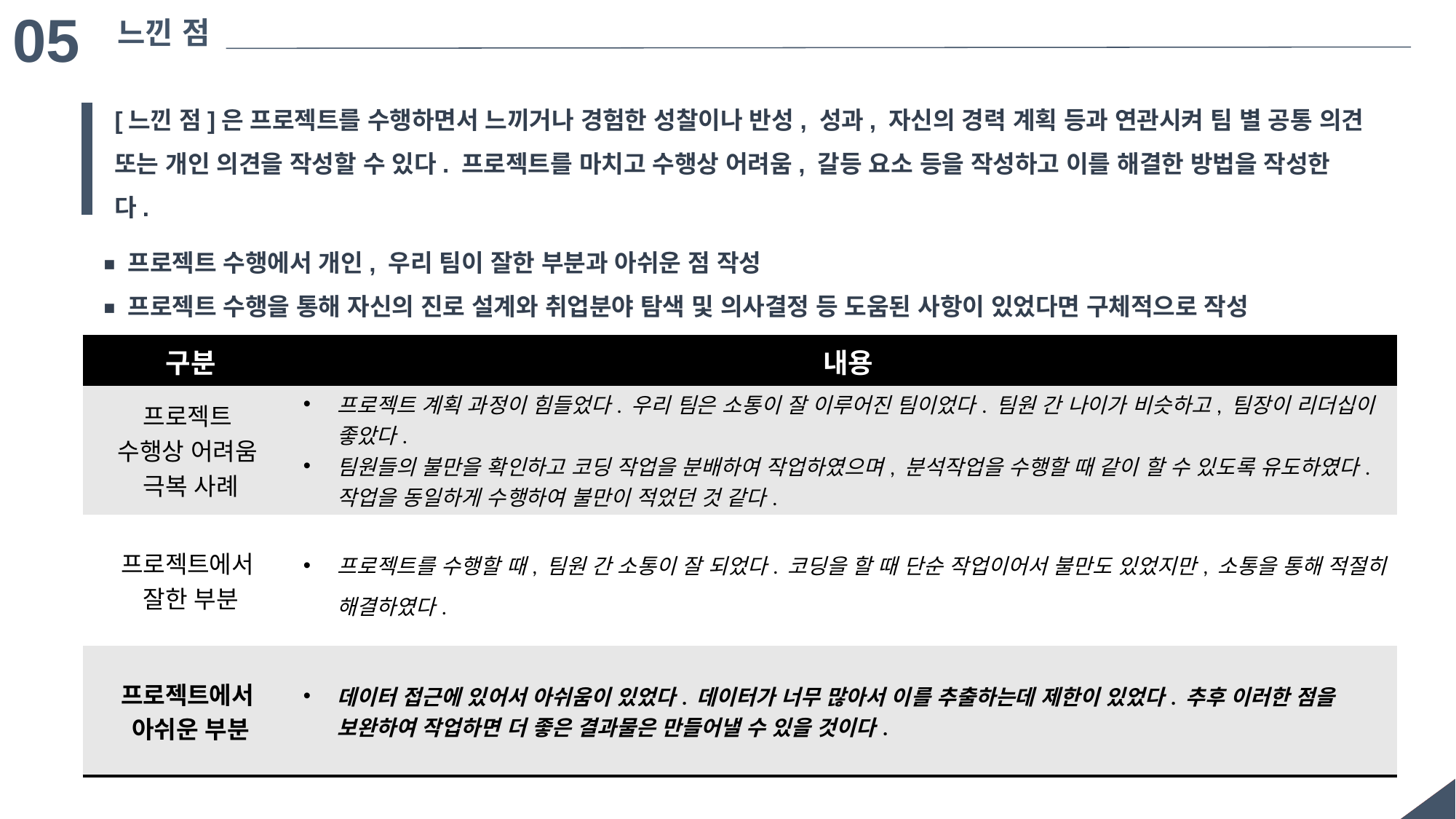

05
느낀 점
[느낀 점]은 프로젝트를 수행하면서 느끼거나 경험한 성찰이나 반성, 성과, 자신의 경력 계획 등과 연관시켜 팀 별 공통 의견 또는 개인 의견을 작성할 수 있다. 프로젝트를 마치고 수행상 어려움, 갈등 요소 등을 작성하고 이를 해결한 방법을 작성한다.

◾ 프로젝트 수행에서 개인, 우리 팀이 잘한 부분과 아쉬운 점 작성
◾ 프로젝트 수행을 통해 자신의 진로 설계와 취업분야 탐색 및 의사결정 등 도움된 사항이 있었다면 구체적으로 작성
| 구분 | 내용 |
| --- | --- |
| 프로젝트 수행상 어려움 극복 사례 | 프로젝트 계획 과정이 힘들었다. 우리 팀은 소통이 잘 이루어진 팀이었다. 팀원 간 나이가 비슷하고, 팀장이 리더십이 좋았다. 팀원들의 불만을 확인하고 코딩 작업을 분배하여 작업하였으며, 분석작업을 수행할 때 같이 할 수 있도록 유도하였다. 작업을 동일하게 수행하여 불만이 적었던 것 같다. |
| 프로젝트에서 잘한 부분 | 프로젝트를 수행할 때, 팀원 간 소통이 잘 되었다. 코딩을 할 때 단순 작업이어서 불만도 있었지만, 소통을 통해 적절히 해결하였다. |
| 프로젝트에서 아쉬운 부분 | 데이터 접근에 있어서 아쉬움이 있었다. 데이터가 너무 많아서 이를 추출하는데 제한이 있었다. 추후 이러한 점을 보완하여 작업하면 더 좋은 결과물은 만들어낼 수 있을 것이다. |